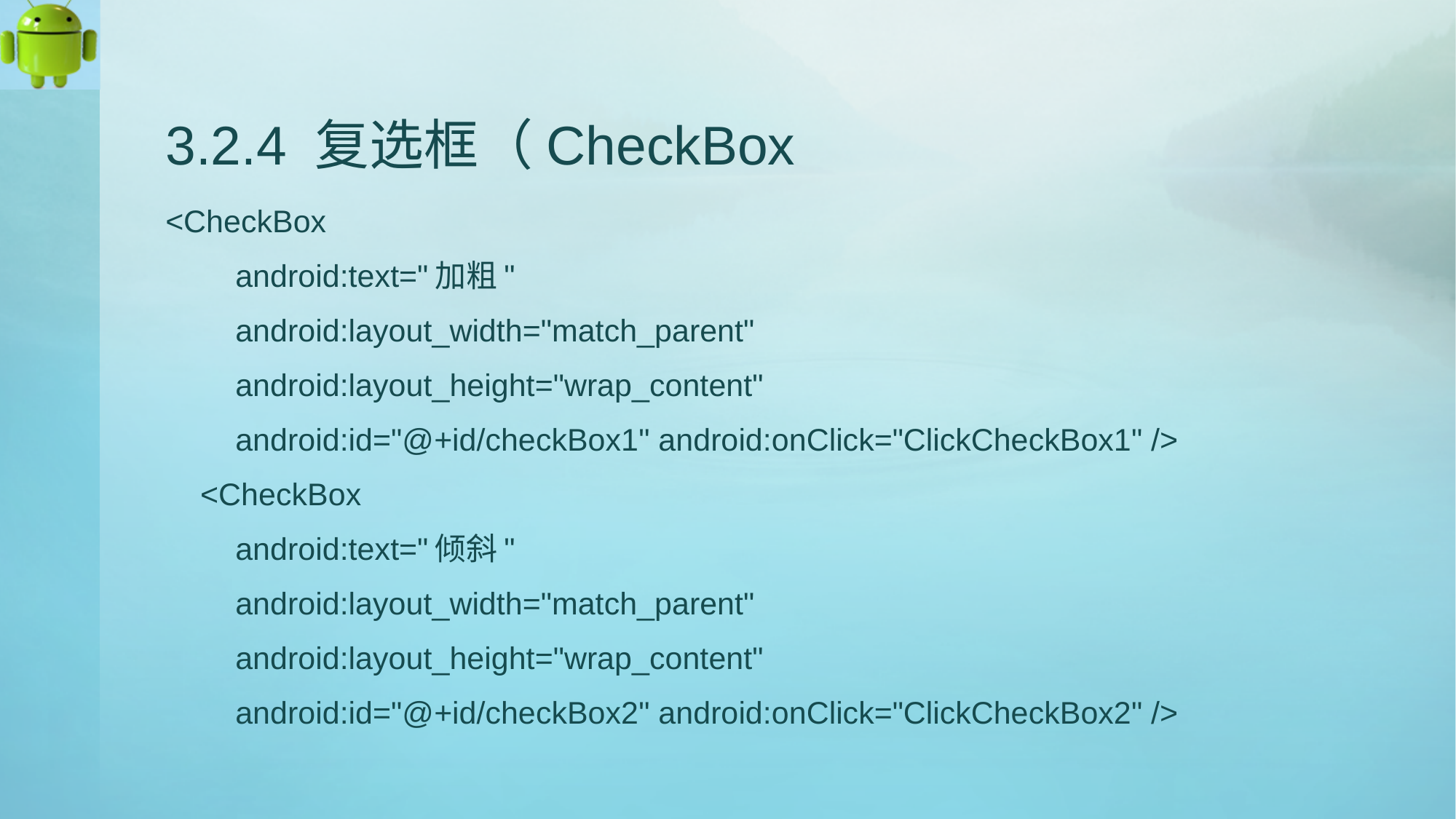

# 3.2.4 复选框（CheckBox
<CheckBox
        android:text="加粗"
        android:layout_width="match_parent"
        android:layout_height="wrap_content"
        android:id="@+id/checkBox1" android:onClick="ClickCheckBox1" />
    <CheckBox
        android:text="倾斜"
        android:layout_width="match_parent"
        android:layout_height="wrap_content"
        android:id="@+id/checkBox2" android:onClick="ClickCheckBox2" />